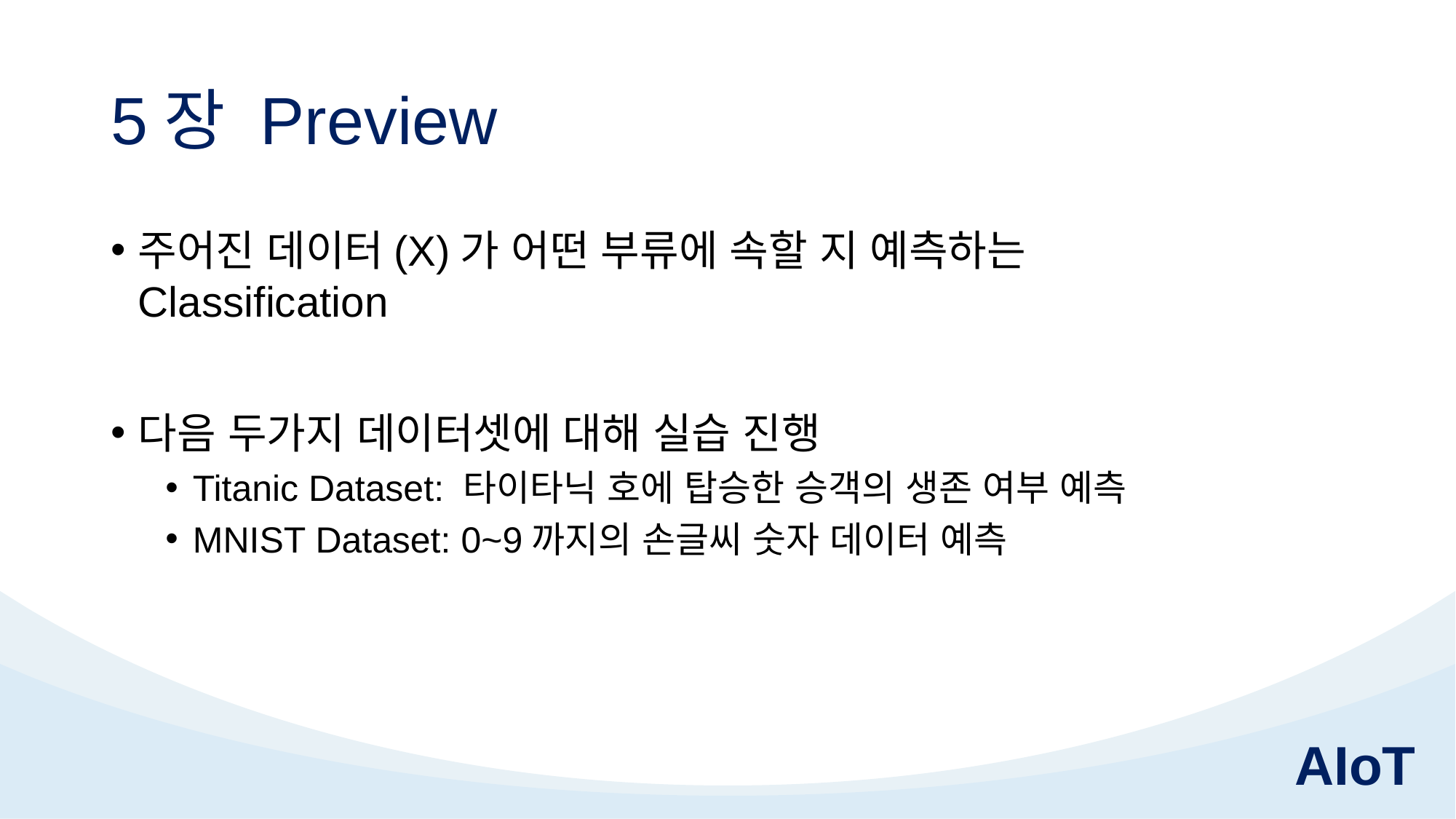

# 5장 Preview
주어진 데이터(X)가 어떤 부류에 속할 지 예측하는
Classification

다음 두가지 데이터셋에 대해 실습 진행
Titanic Dataset: 타이타닉 호에 탑승한 승객의 생존 여부 예측
MNIST Dataset: 0~9까지의 손글씨 숫자 데이터 예측